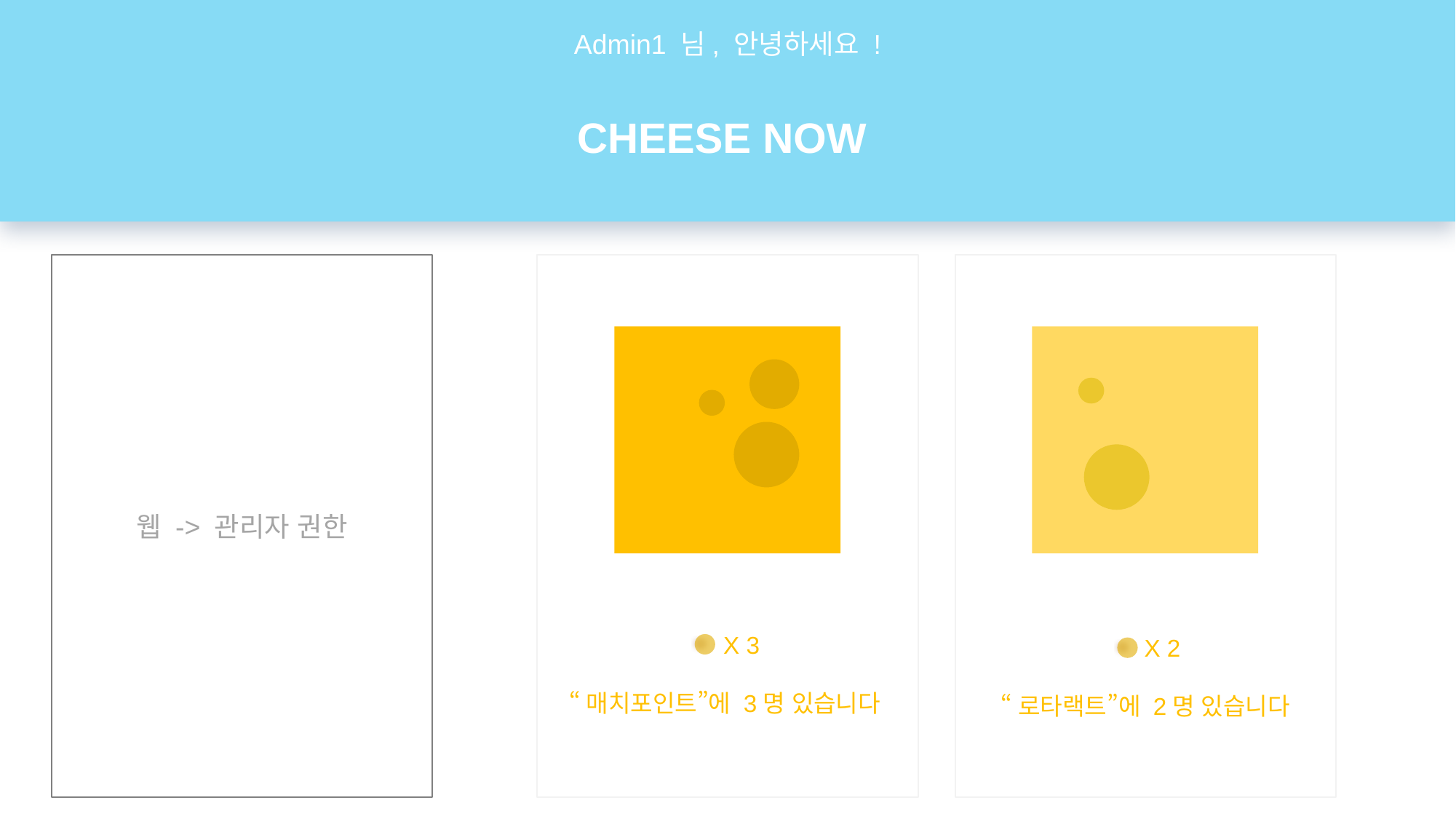

Admin1 님, 안녕하세요 !

CHEESE NOW

웹 -> 관리자 권한

     X 3
“매치포인트”에 3명 있습니다

     X 2
“로타랙트”에 2명 있습니다